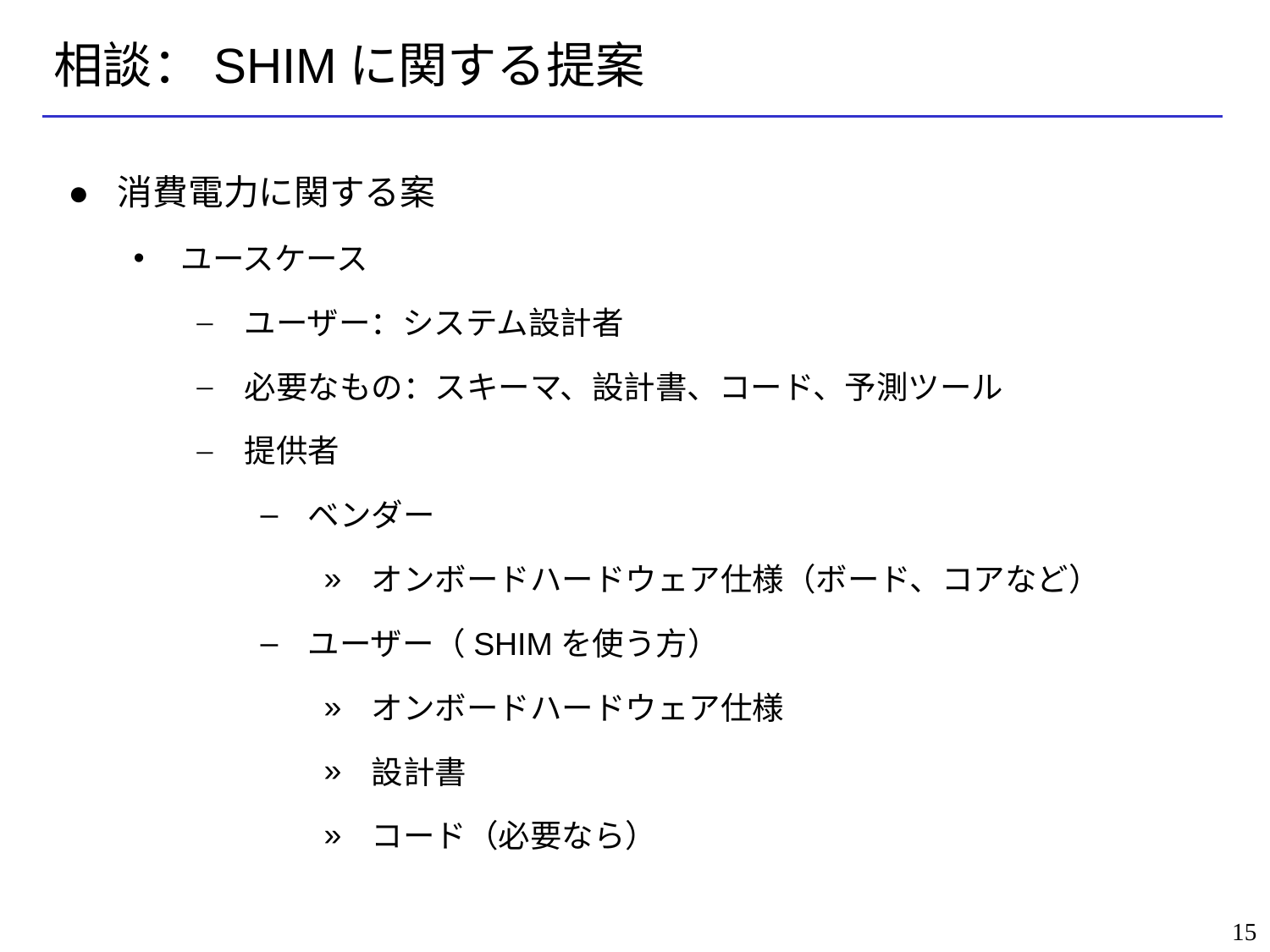

# 相談：SHIMに関する提案
消費電力に関する案
ユースケース
ユーザー：システム設計者
必要なもの：スキーマ、設計書、コード、予測ツール
提供者
ベンダー
オンボードハードウェア仕様（ボード、コアなど）
ユーザー（SHIMを使う方）
オンボードハードウェア仕様
設計書
コード（必要なら）

15